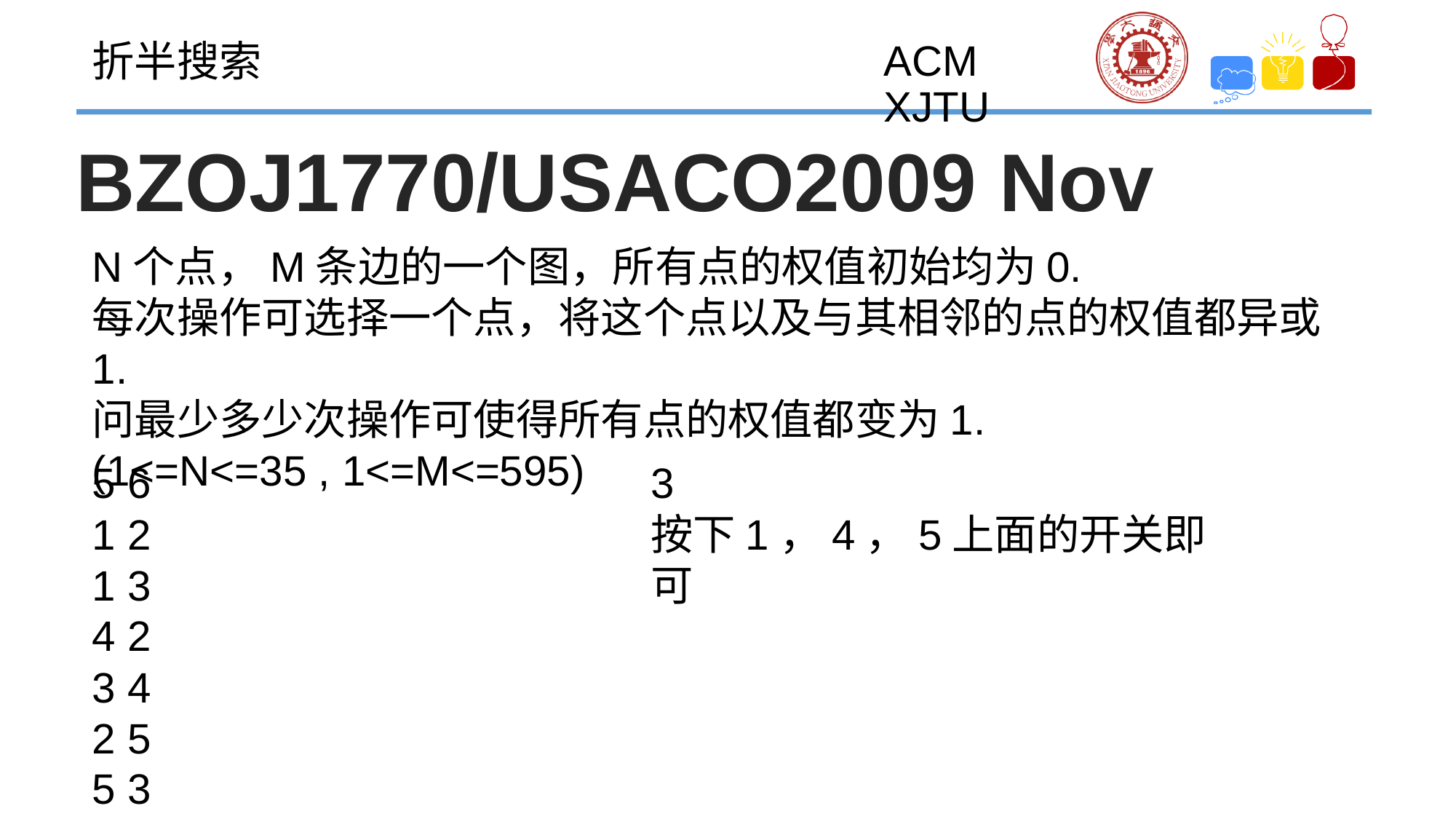

折半搜索
BZOJ1770/USACO2009 Nov
N个点，M条边的一个图，所有点的权值初始均为0.
每次操作可选择一个点，将这个点以及与其相邻的点的权值都异或1.
问最少多少次操作可使得所有点的权值都变为1.
(1<=N<=35 , 1<=M<=595)
5 6
1 2
1 3
4 2
3 4
2 5
5 3
3
按下1，4，5上面的开关即可